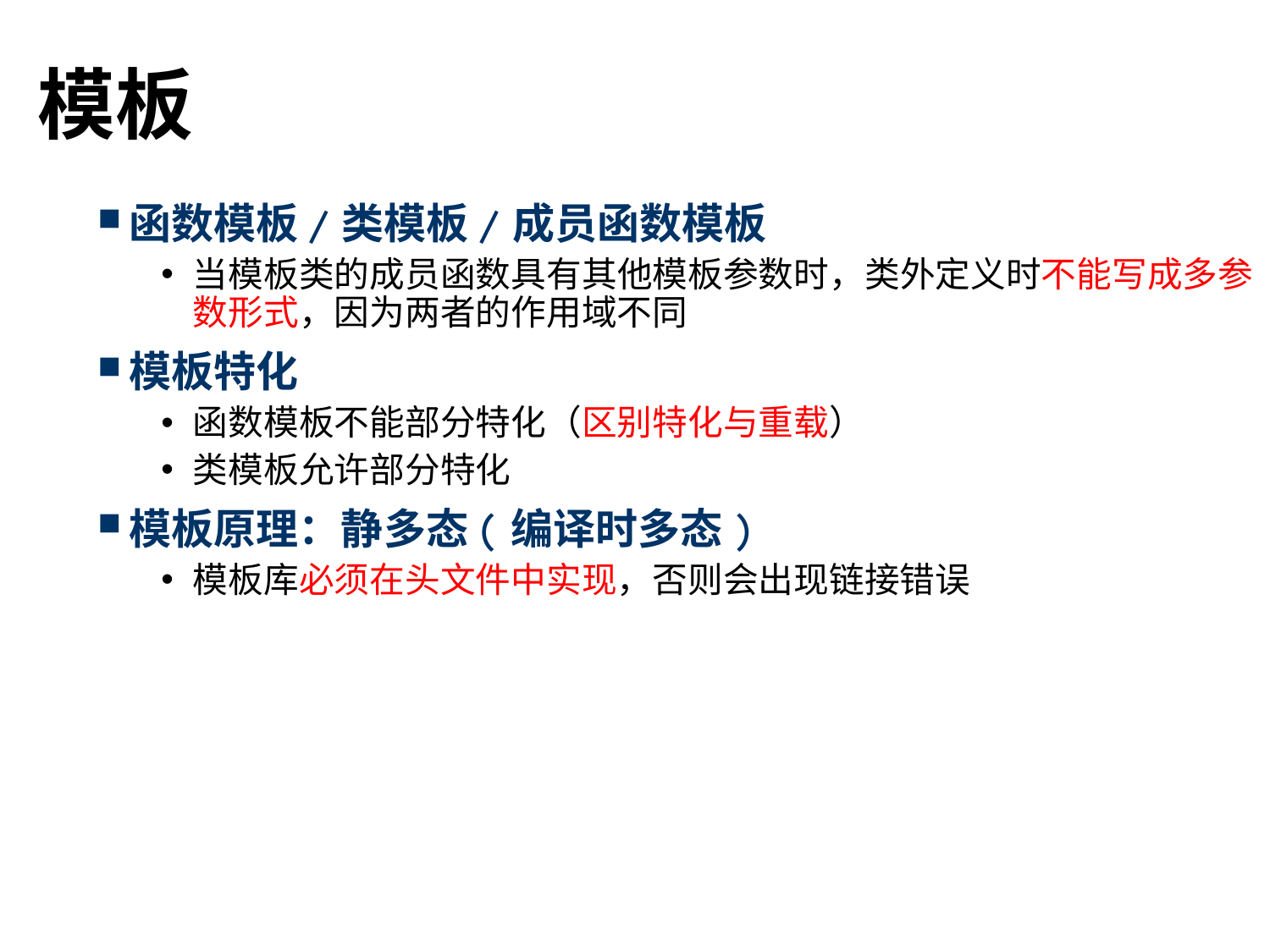

# 模板
函数模板/类模板/成员函数模板
当模板类的成员函数具有其他模板参数时，类外定义时不能写成多参数形式，因为两者的作用域不同
模板特化
函数模板不能部分特化（区别特化与重载）
类模板允许部分特化
模板原理：静多态(编译时多态)
模板库必须在头文件中实现，否则会出现链接错误